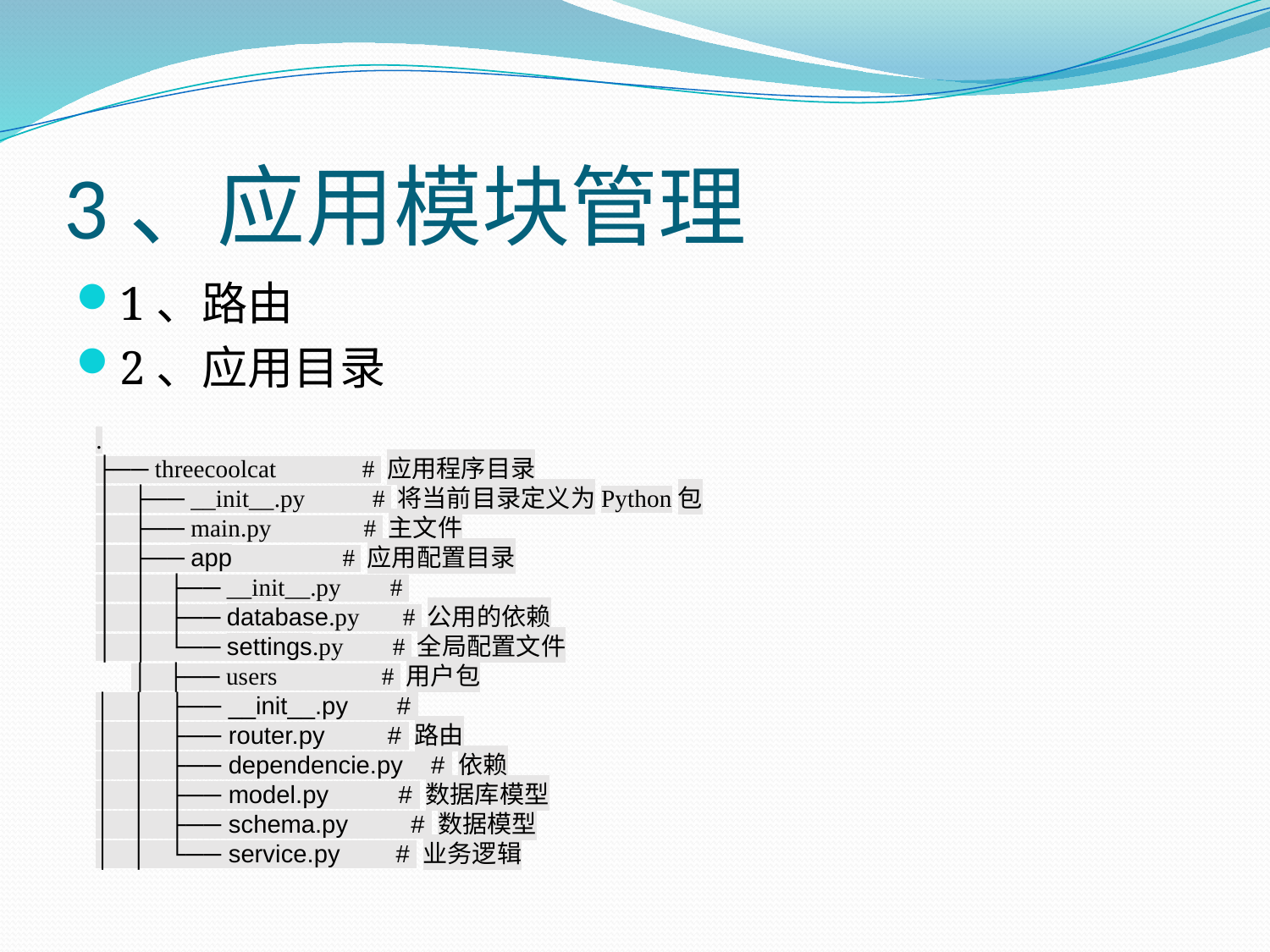

# 3、应用模块管理
1、路由
2、应用目录

.├── threecoolcat              # 应用程序目录│   ├── __init__.py           # 将当前目录定义为Python包│   ├── main.py               # 主文件│   ├── app                  # 应用配置目录│   │   ├── __init__.py        # │   │   ├── database.py       # 公用的依赖│   │   └── settings.py        # 全局配置文件│   ├── users                 # 用户包
│   │   ├── __init__.py       #
│   │   ├── router.py         # 路由
│   │   ├── dependencie.py    # 依赖
│   │   ├── model.py          # 数据库模型
│   │   ├── schema.py         # 数据模型
│   │   └── service.py        # 业务逻辑